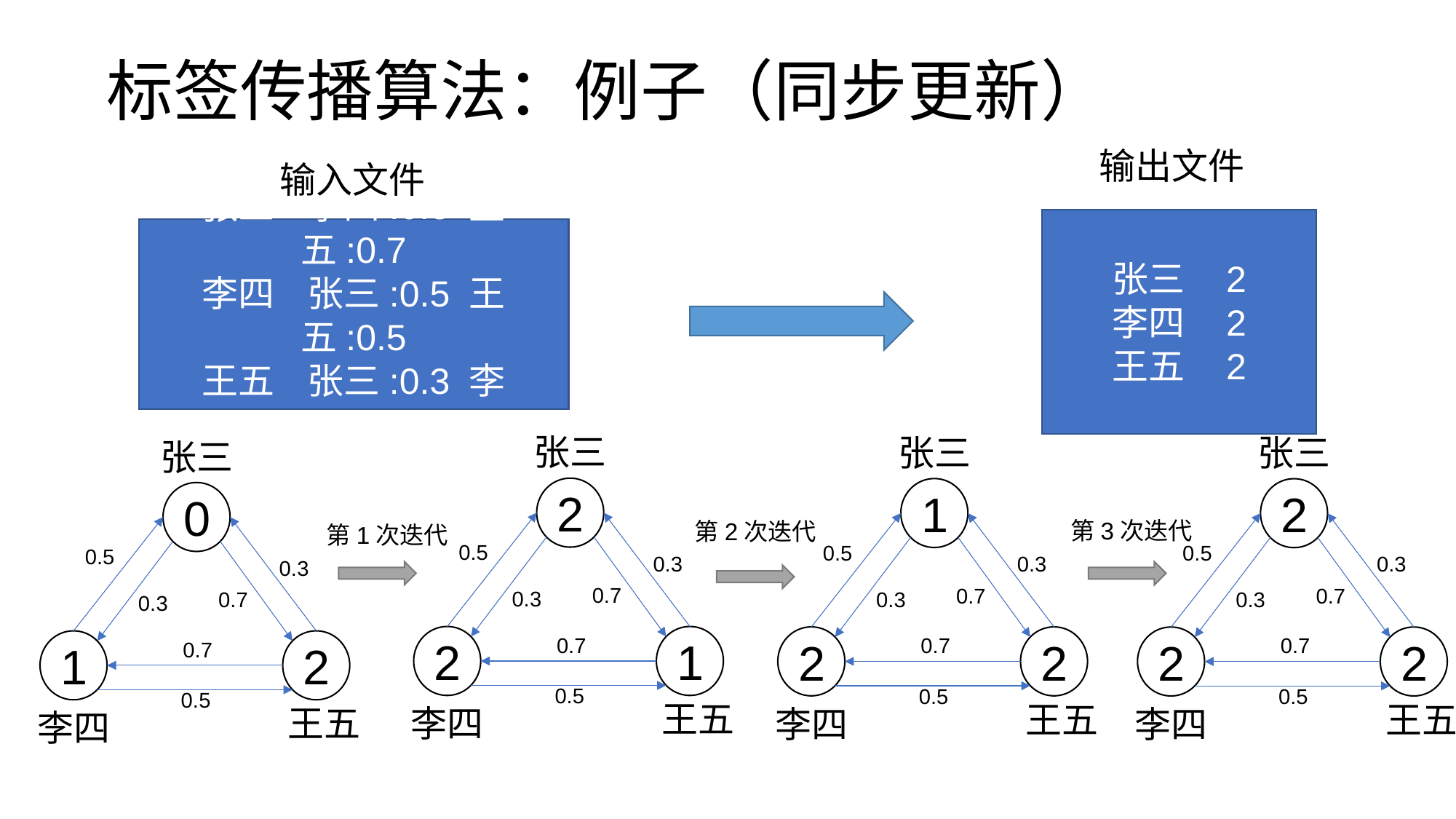

# 标签传播算法：例子（同步更新）
输出文件
输入文件
张三    2
李四    2
王五    2
张三    李四:0.3 王五:0.7
李四    张三:0.5 王五:0.5
王五    张三:0.3 李四:0.7

张三
张三
张三
张三
2
1
2
0
第3次迭代
第2次迭代
第1次迭代
0.5
0.5
0.5
0.5
0.3
0.3
0.3
0.3

0.7
0.7
0.7
0.3
0.3
0.3
0.7
0.3
0.7
1
2
0.7
2
2
0.7
2
2
0.7
2
1
0.5
0.5
0.5
0.5
王五
王五
王五
李四
王五
李四
李四
李四